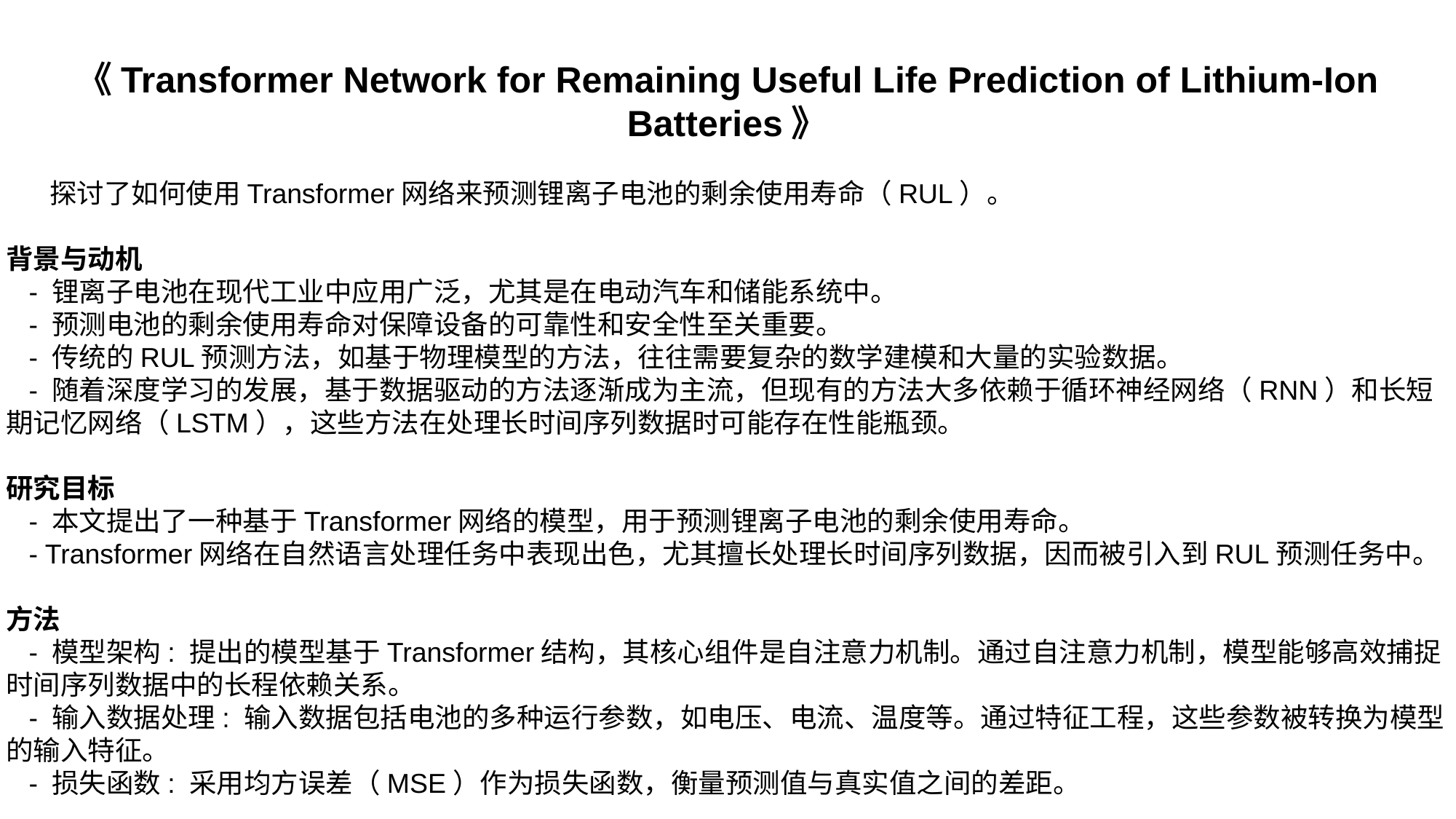

《Transformer Network for Remaining Useful Life Prediction of Lithium-Ion Batteries》

      探讨了如何使用Transformer网络来预测锂离子电池的剩余使用寿命（RUL）。

背景与动机
   - 锂离子电池在现代工业中应用广泛，尤其是在电动汽车和储能系统中。
   - 预测电池的剩余使用寿命对保障设备的可靠性和安全性至关重要。
   - 传统的RUL预测方法，如基于物理模型的方法，往往需要复杂的数学建模和大量的实验数据。
   - 随着深度学习的发展，基于数据驱动的方法逐渐成为主流，但现有的方法大多依赖于循环神经网络（RNN）和长短期记忆网络（LSTM），这些方法在处理长时间序列数据时可能存在性能瓶颈。

研究目标
   - 本文提出了一种基于Transformer网络的模型，用于预测锂离子电池的剩余使用寿命。
   - Transformer网络在自然语言处理任务中表现出色，尤其擅长处理长时间序列数据，因而被引入到RUL预测任务中。

方法
   - 模型架构: 提出的模型基于Transformer结构，其核心组件是自注意力机制。通过自注意力机制，模型能够高效捕捉时间序列数据中的长程依赖关系。
   - 输入数据处理: 输入数据包括电池的多种运行参数，如电压、电流、温度等。通过特征工程，这些参数被转换为模型的输入特征。
   - 损失函数: 采用均方误差（MSE）作为损失函数，衡量预测值与真实值之间的差距。